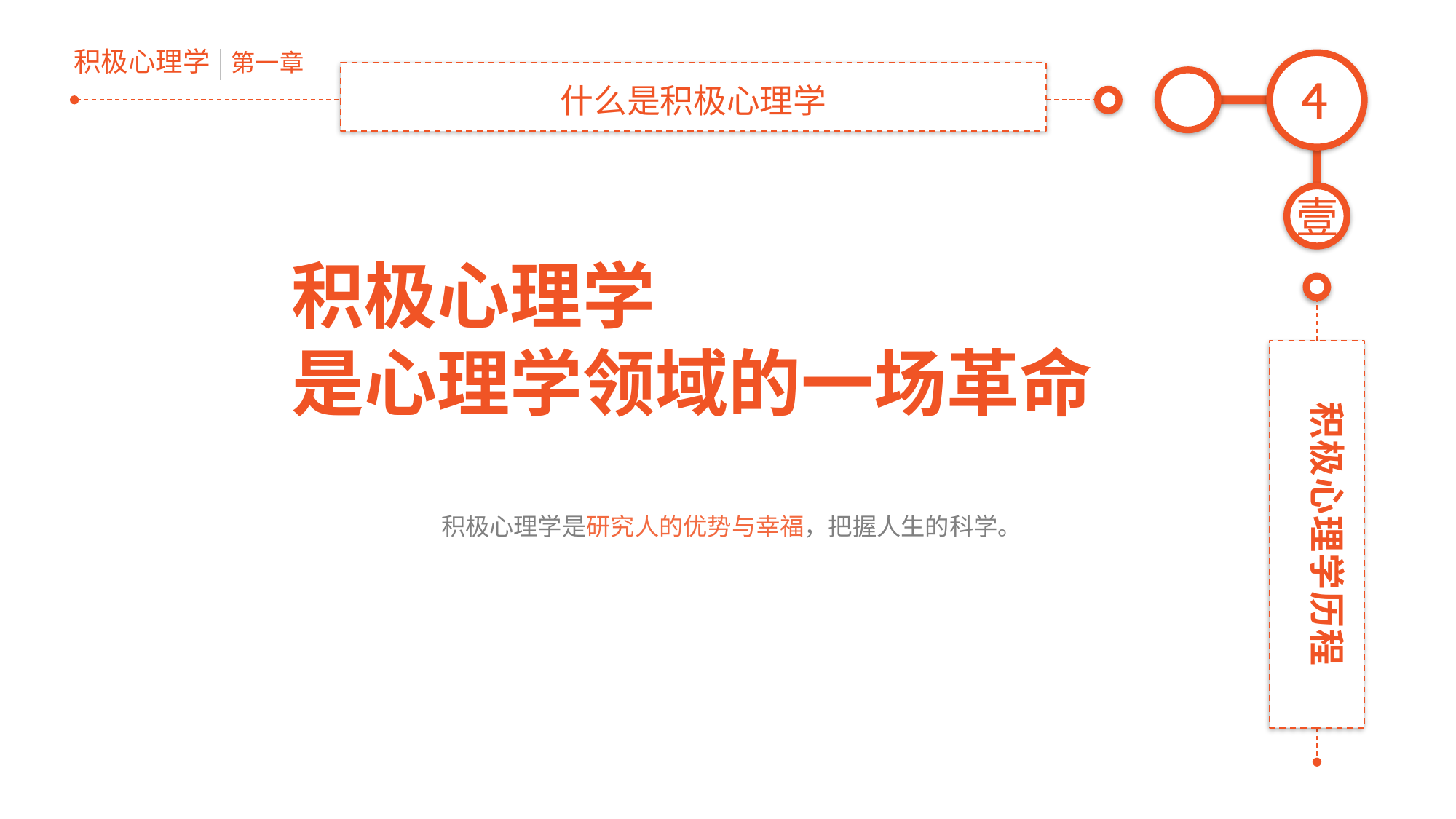

什么是积极心理学
积极心理学
是心理学领域的一场革命
积极心理学是研究人的优势与幸福，把握人生的科学。